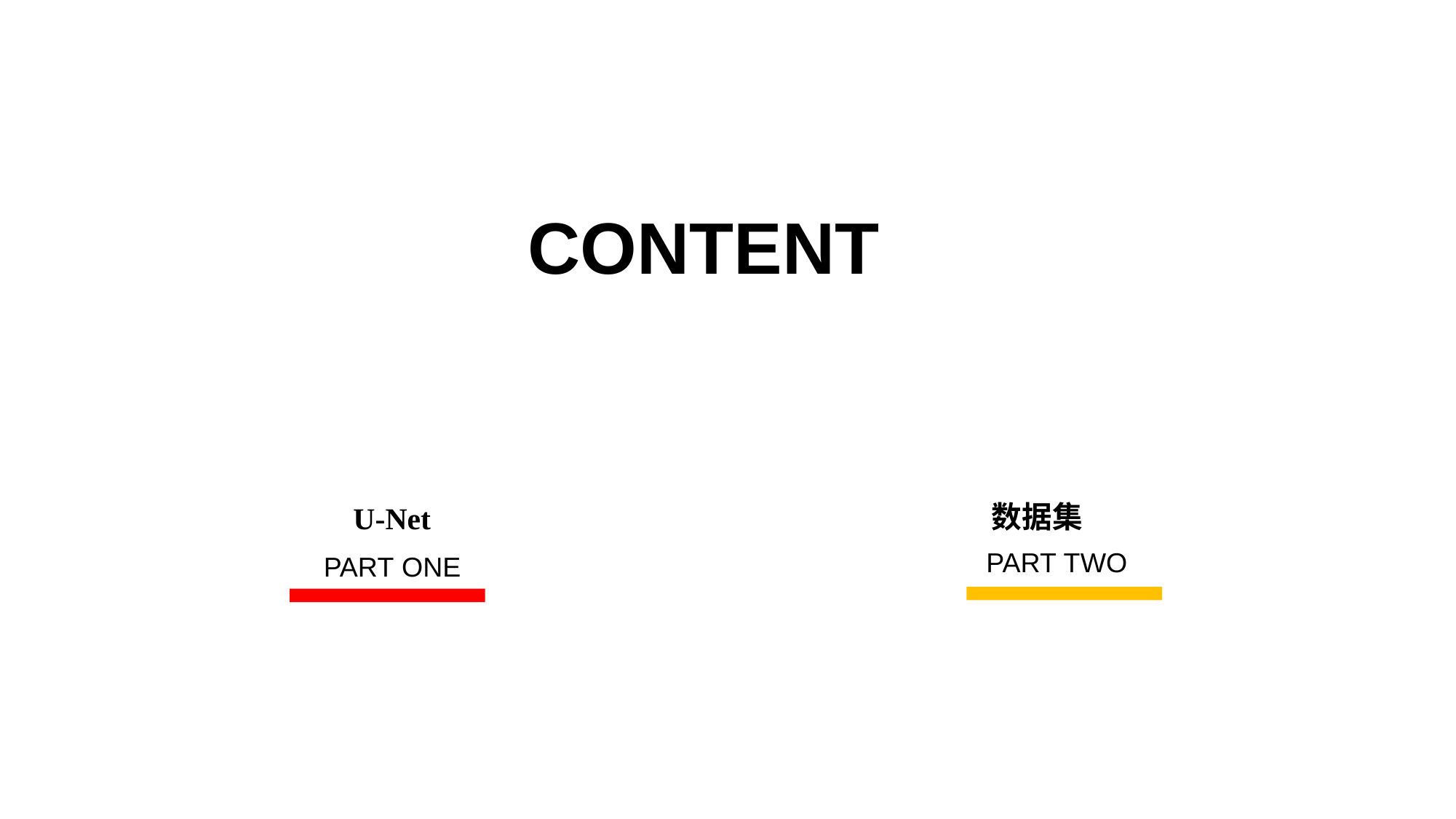

CONTENT
数据集
U-Net
PART TWO
PART ONE